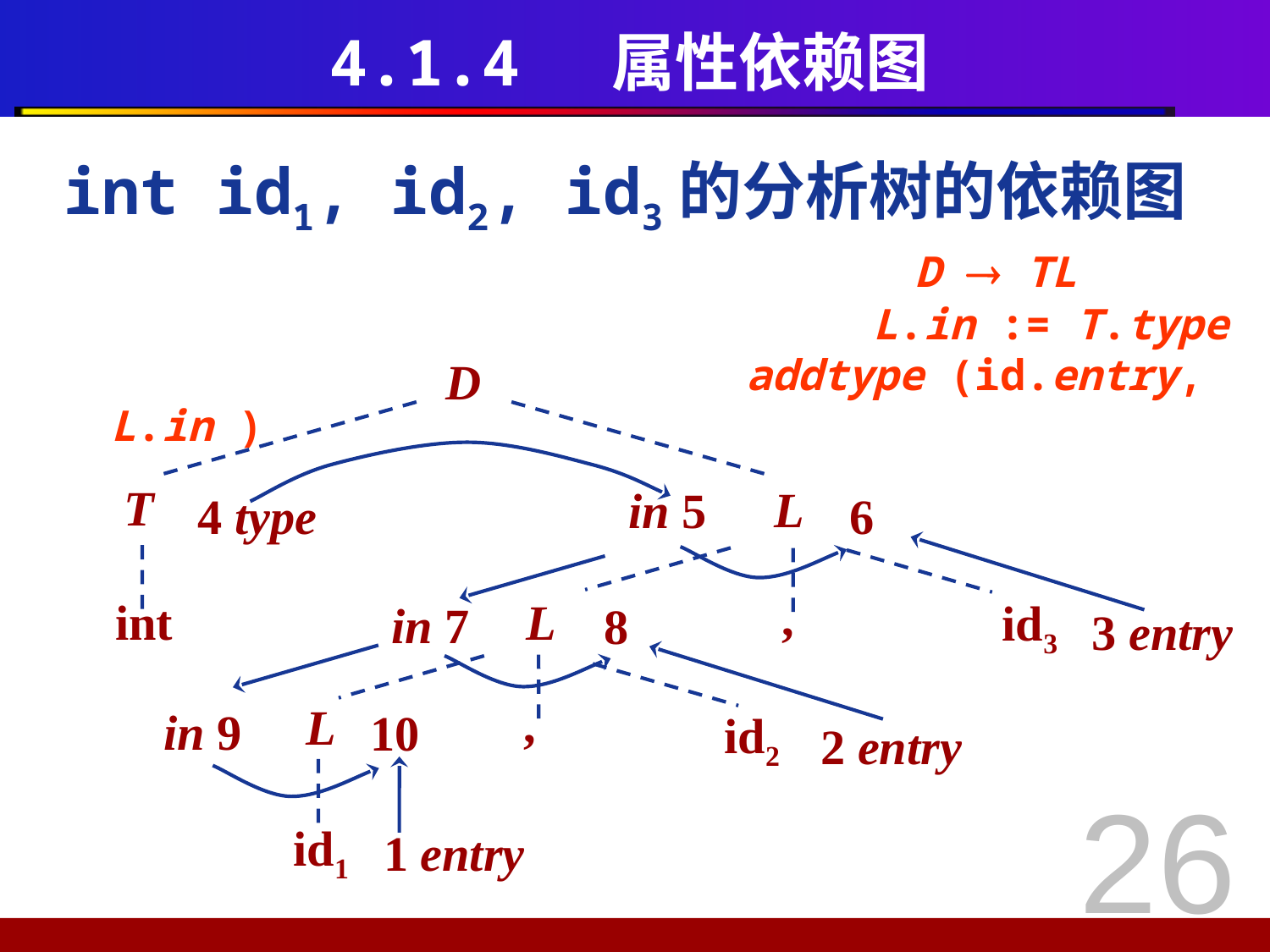

# 4.1.4  属性依赖图
int id1, id2, id3的分析树的依赖图
					          D → TL
							L.in := T.type
						addtype (id.entry, L.in )
D

T
L
in 5
4 type
6

,
    int
L
id3
in 7
8
3 entry

,
L
in 9
10
id2
2 entry

id1
1 entry
26